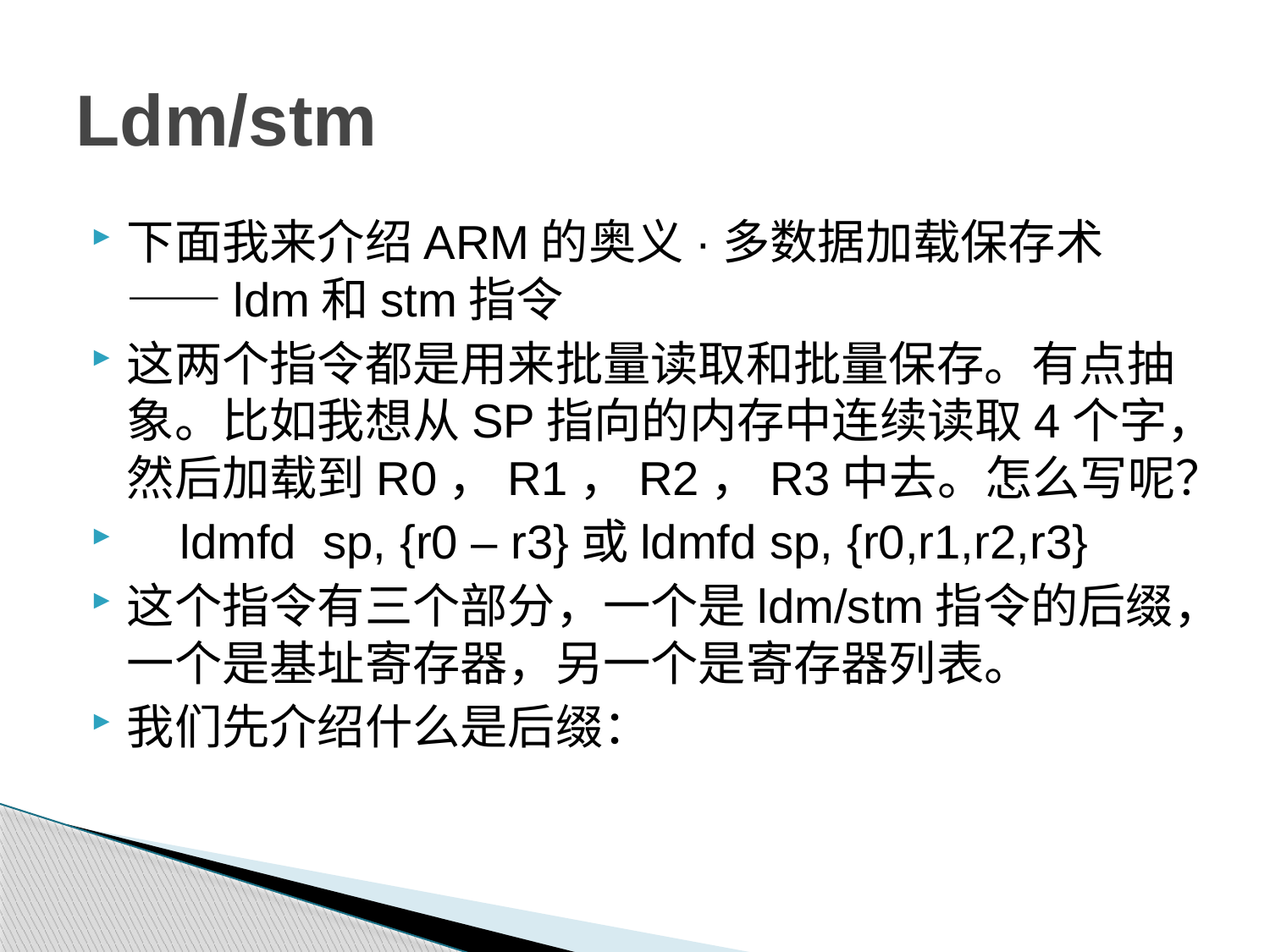

# Ldm/stm
下面我来介绍ARM的奥义·多数据加载保存术——ldm和stm指令
这两个指令都是用来批量读取和批量保存。有点抽象。比如我想从SP指向的内存中连续读取4个字，然后加载到R0，R1，R2，R3中去。怎么写呢？
    ldmfd  sp, {r0 – r3}或ldmfd sp, {r0,r1,r2,r3}
这个指令有三个部分，一个是ldm/stm指令的后缀，一个是基址寄存器，另一个是寄存器列表。
我们先介绍什么是后缀：